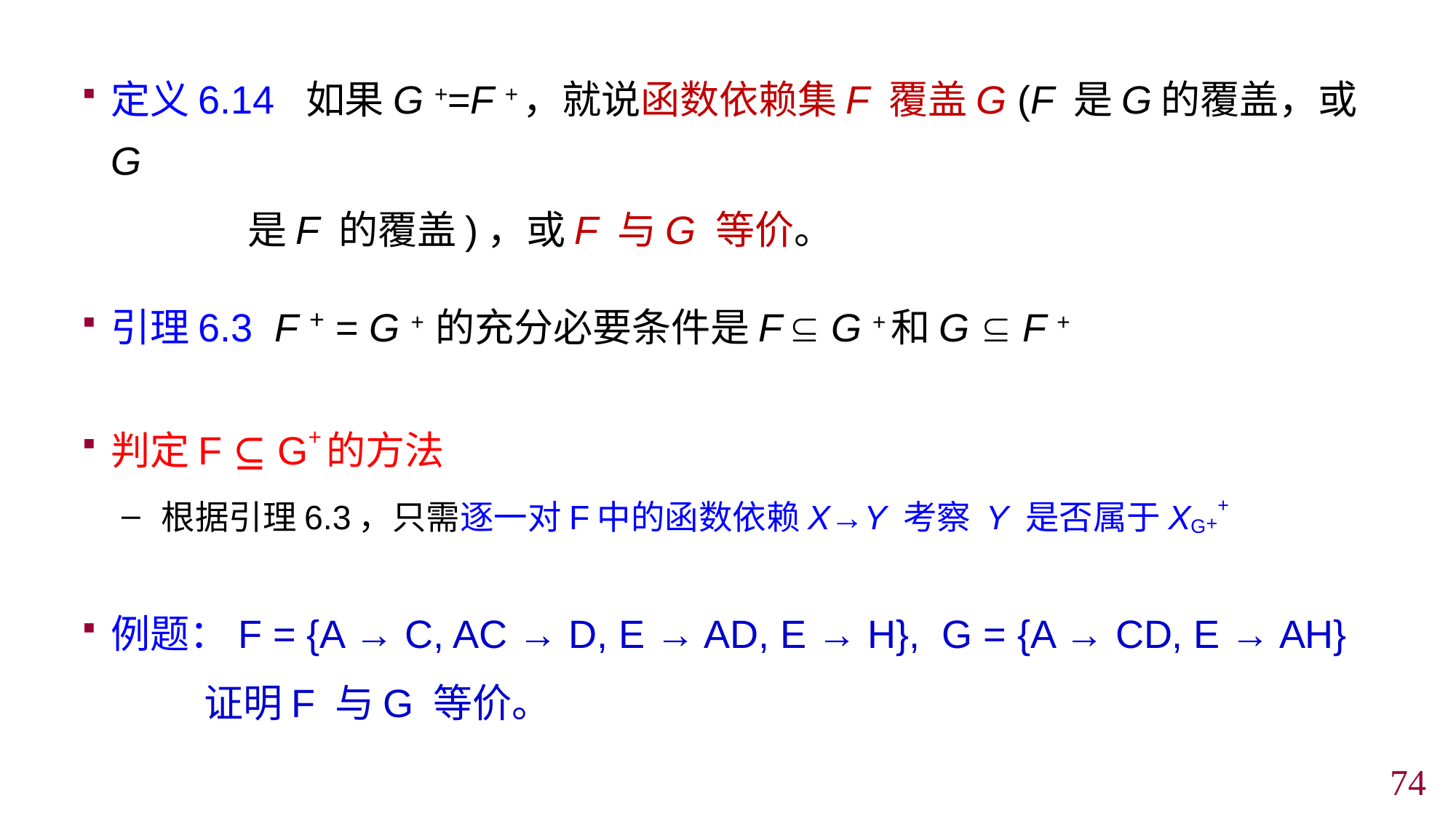

定义6.14  如果G +=F +，就说函数依赖集F 覆盖G (F 是G的覆盖，或G
                  是F 的覆盖)，或F 与G 等价。

引理6.3  F + = G + 的充分必要条件是F ⊆ G +和G ⊆ F +

判定F ⊆ G+的方法
根据引理6.3，只需逐一对F中的函数依赖X→Y 考察 Y 是否属于XG++

例题：F = {A → C, AC → D, E → AD, E → H},  G = {A → CD, E → AH}
             证明F 与G 等价。

74